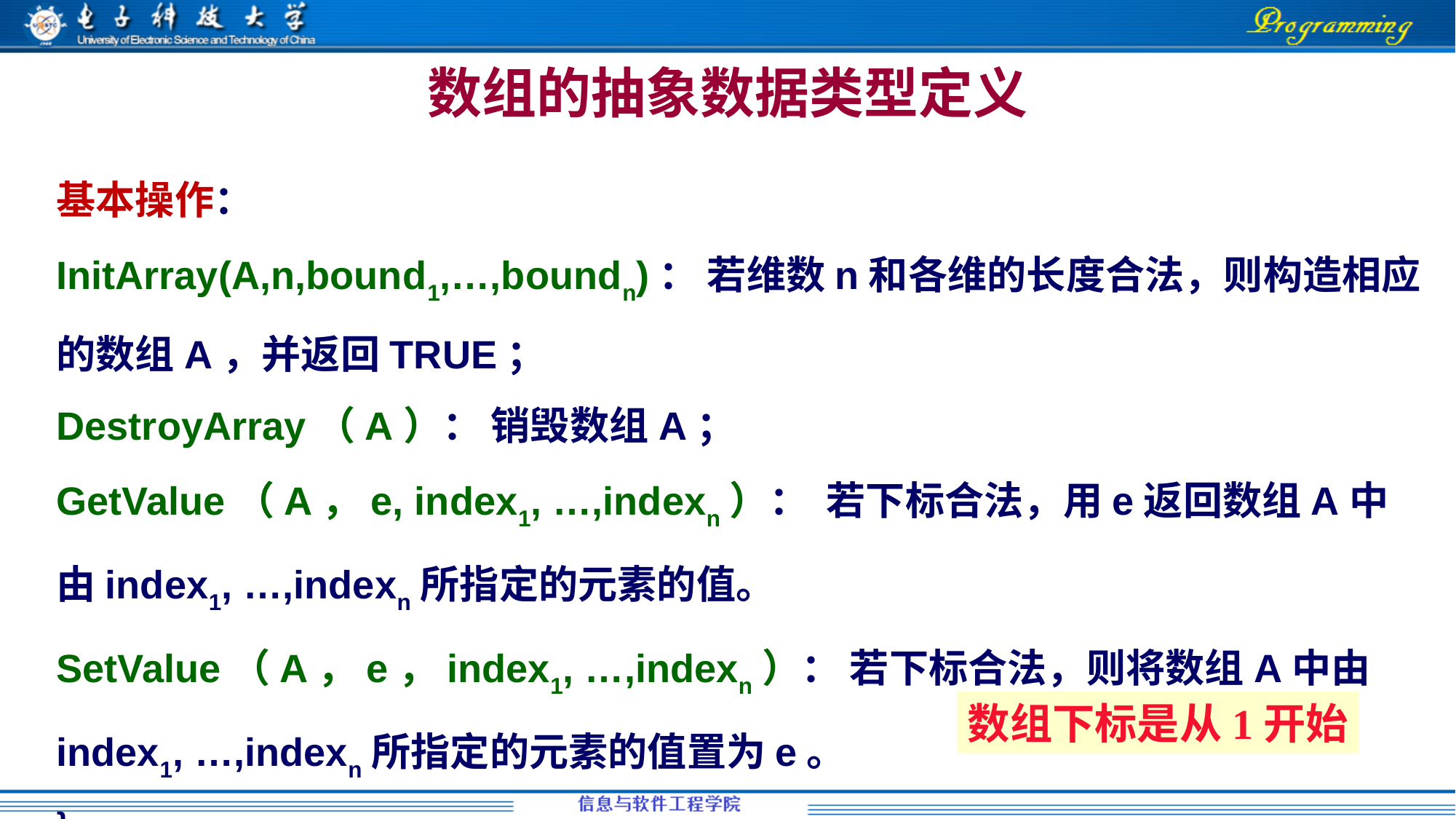

# 数组的抽象数据类型定义
基本操作：
InitArray(A,n,bound1,…,boundn)： 若维数n和各维的长度合法，则构造相应的数组A，并返回TRUE；
DestroyArray（A）： 销毁数组A；
GetValue（A，e, index1, …,indexn）：  若下标合法，用e返回数组A中由index1, …,indexn所指定的元素的值。
SetValue（A，e，index1, …,indexn）： 若下标合法，则将数组A中由index1, …,indexn所指定的元素的值置为e。
｝
数组下标是从1开始